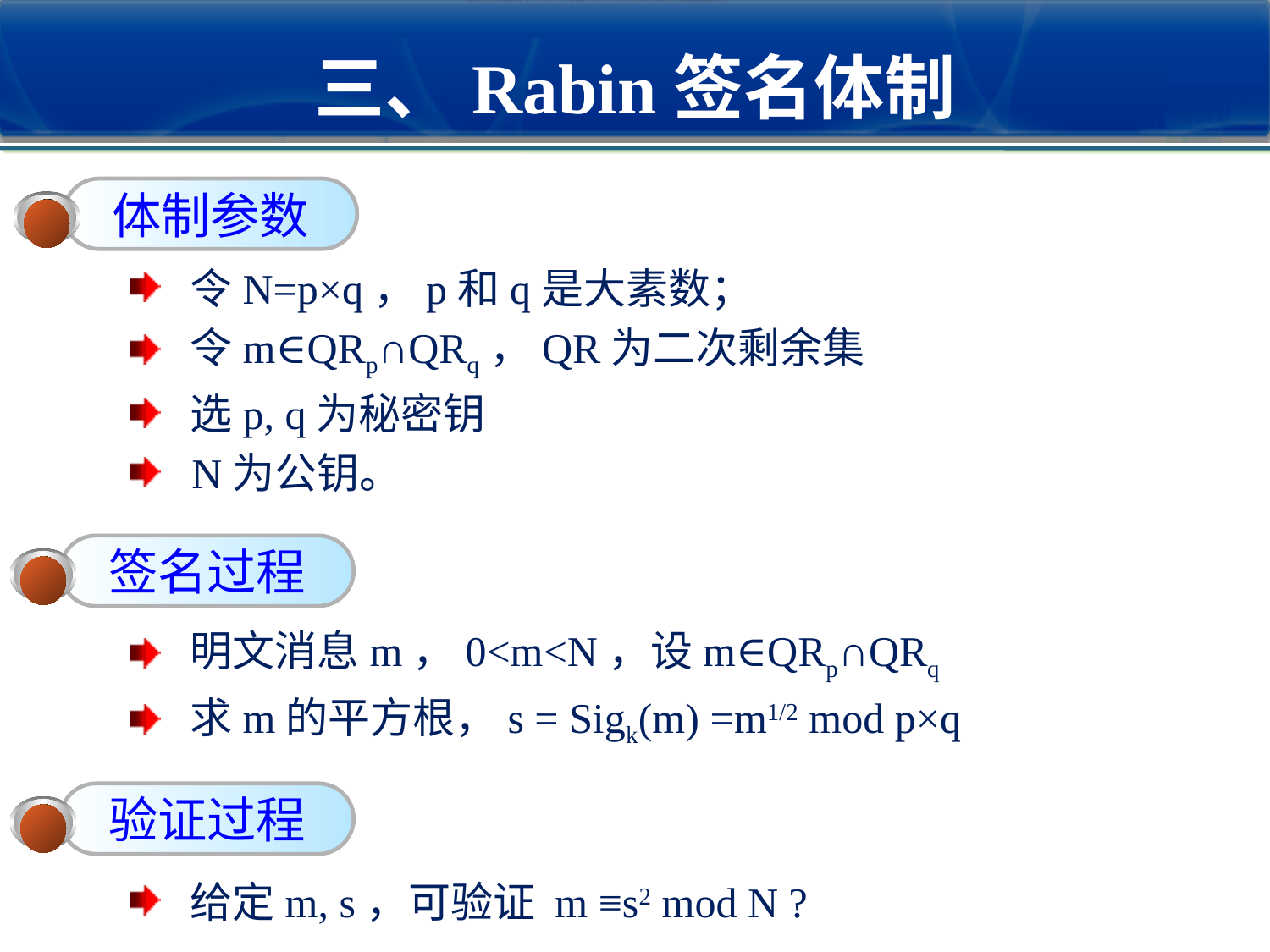

# 三、Rabin签名体制
体制参数

 令N=p×q，p和q是大素数；
 令m∈QRp∩QRq，QR为二次剩余集
 选p, q为秘密钥
  N为公钥。

 明文消息m，0<m<N，设m∈QRp∩QRq
 求m的平方根，s = Sigk(m) =m1/2 mod p×q

 给定m, s，可验证 m ≡s2 mod N ?

签名过程

验证过程